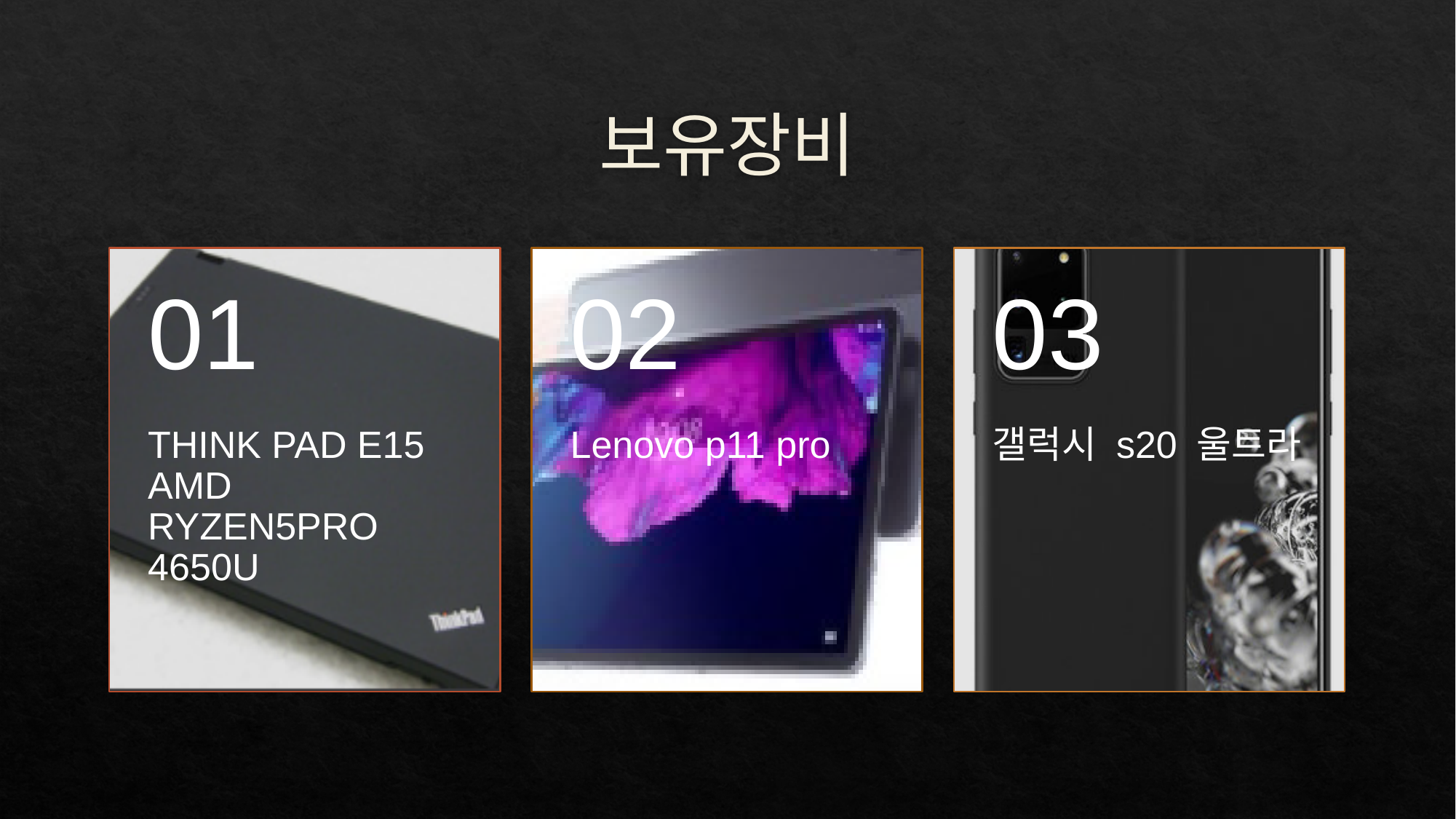

# 보유장비
Think pad e15
amd
ryzen5pro 4650u
01
Lenovo p11 pro
02
갤럭시 s20 울트라
03